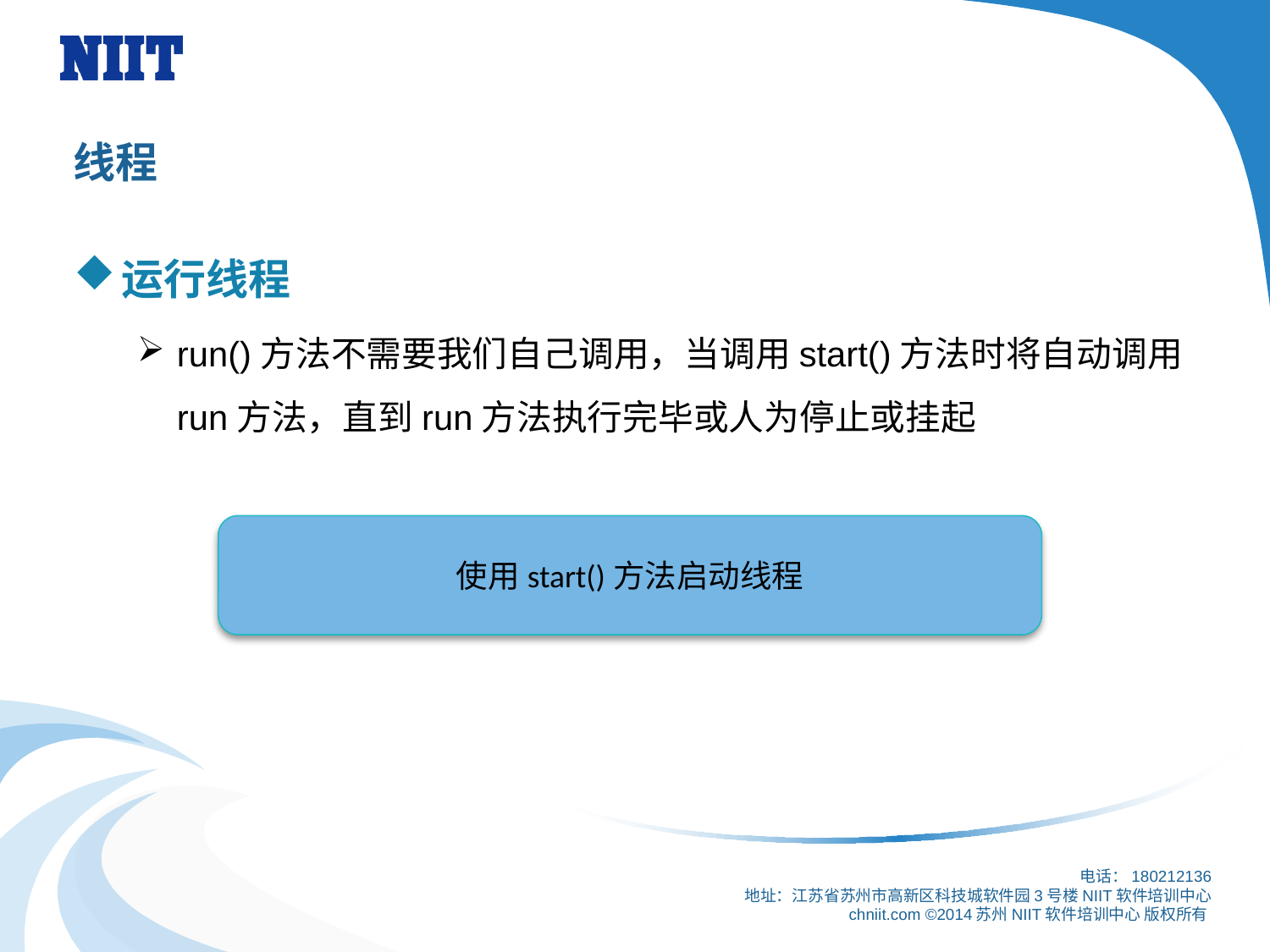

# 线程
运行线程
run()方法不需要我们自己调用，当调用start()方法时将自动调用run方法，直到run方法执行完毕或人为停止或挂起
使用start()方法启动线程